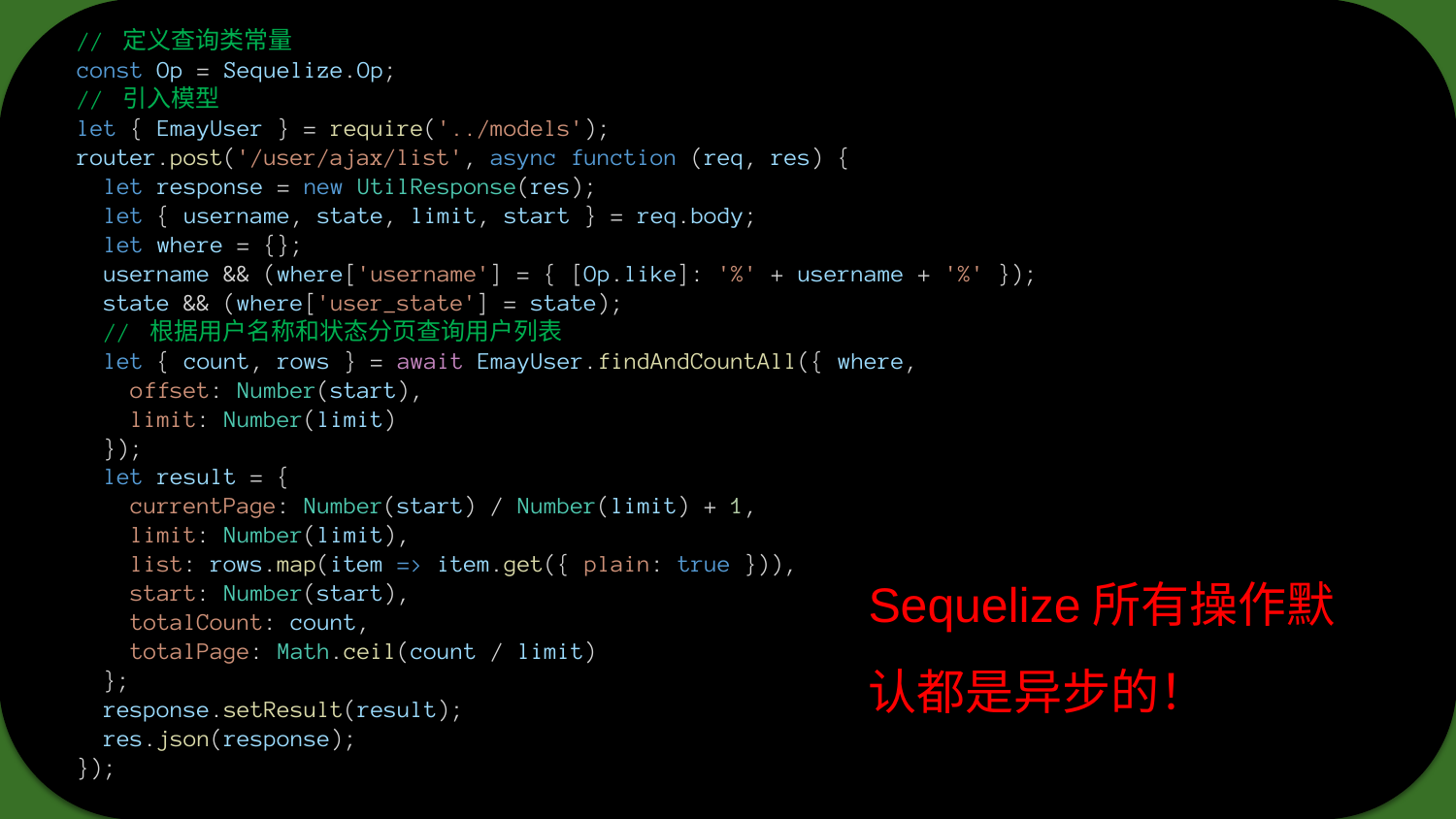

// 定义查询类常量
const Op = Sequelize.Op;
// 引入模型
let { EmayUser } = require('../models');
router.post('/user/ajax/list', async function (req, res) {
  let response = new UtilResponse(res);
  let { username, state, limit, start } = req.body;
  let where = {};
  username && (where['username'] = { [Op.like]: '%' + username + '%' });
  state && (where['user_state'] = state);
  // 根据用户名称和状态分页查询用户列表
  let { count, rows } = await EmayUser.findAndCountAll({ where,
    offset: Number(start),
    limit: Number(limit)
  });
  let result = {
    currentPage: Number(start) / Number(limit) + 1,
    limit: Number(limit),
    list: rows.map(item => item.get({ plain: true })),
    start: Number(start),
    totalCount: count,
    totalPage: Math.ceil(count / limit)
  };
  response.setResult(result);
  res.json(response);
});

Sequelize所有操作默认都是异步的！